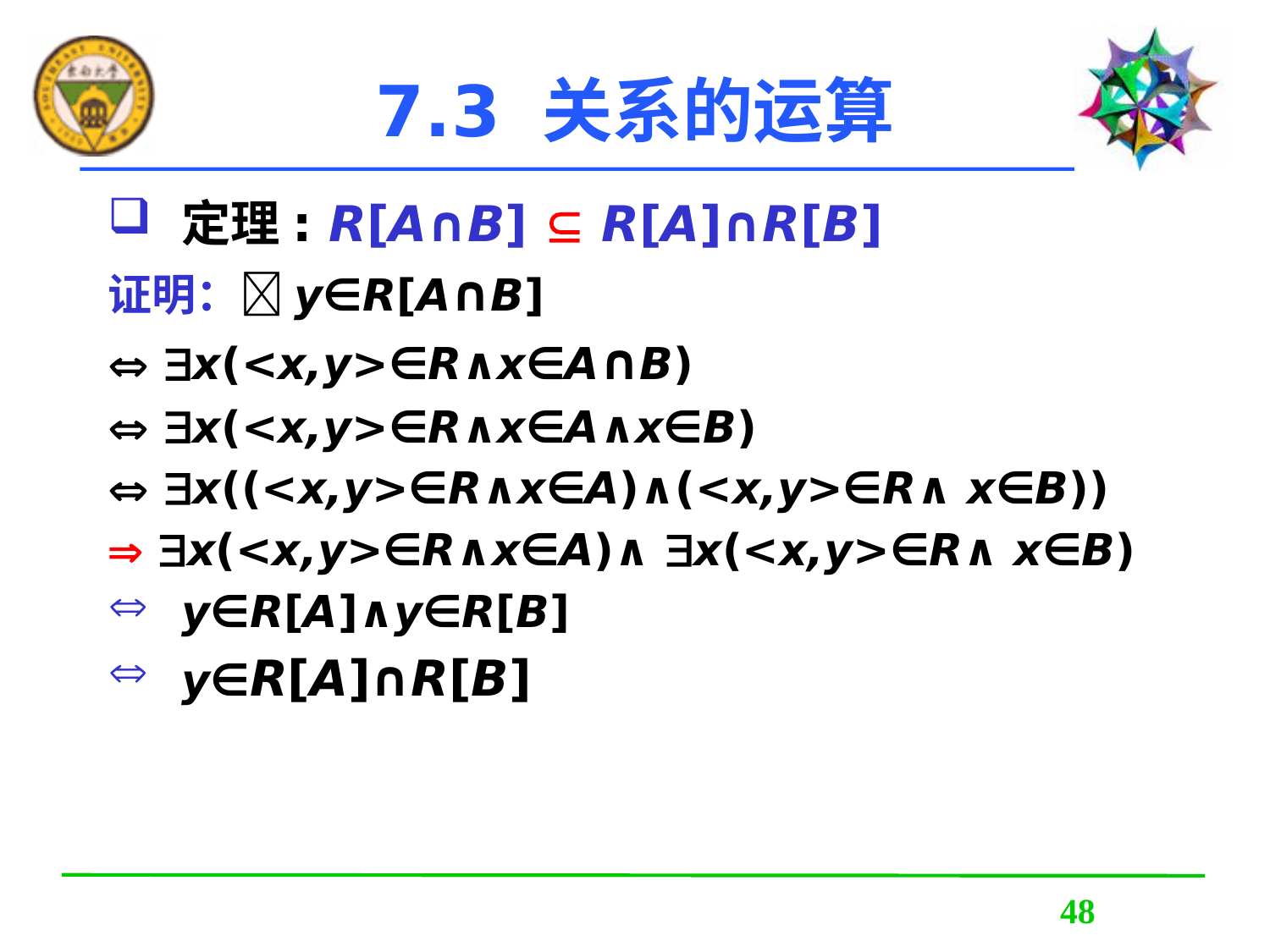

7.3 关系的运算
定理: R[A∩B] ⊆ R[A]∩R[B]
证明：∀y∈R[A∩B]
⇔ ∃x(<x,y>∈R∧x∈A∩B)
⇔ ∃x(<x,y>∈R∧x∈A∧x∈B)
⇔ ∃x((<x,y>∈R∧x∈A)∧(<x,y>∈R∧ x∈B))
⇒ ∃x(<x,y>∈R∧x∈A)∧ ∃x(<x,y>∈R∧ x∈B)
y∈R[A]∧y∈R[B]
y∈R[A]∩R[B]